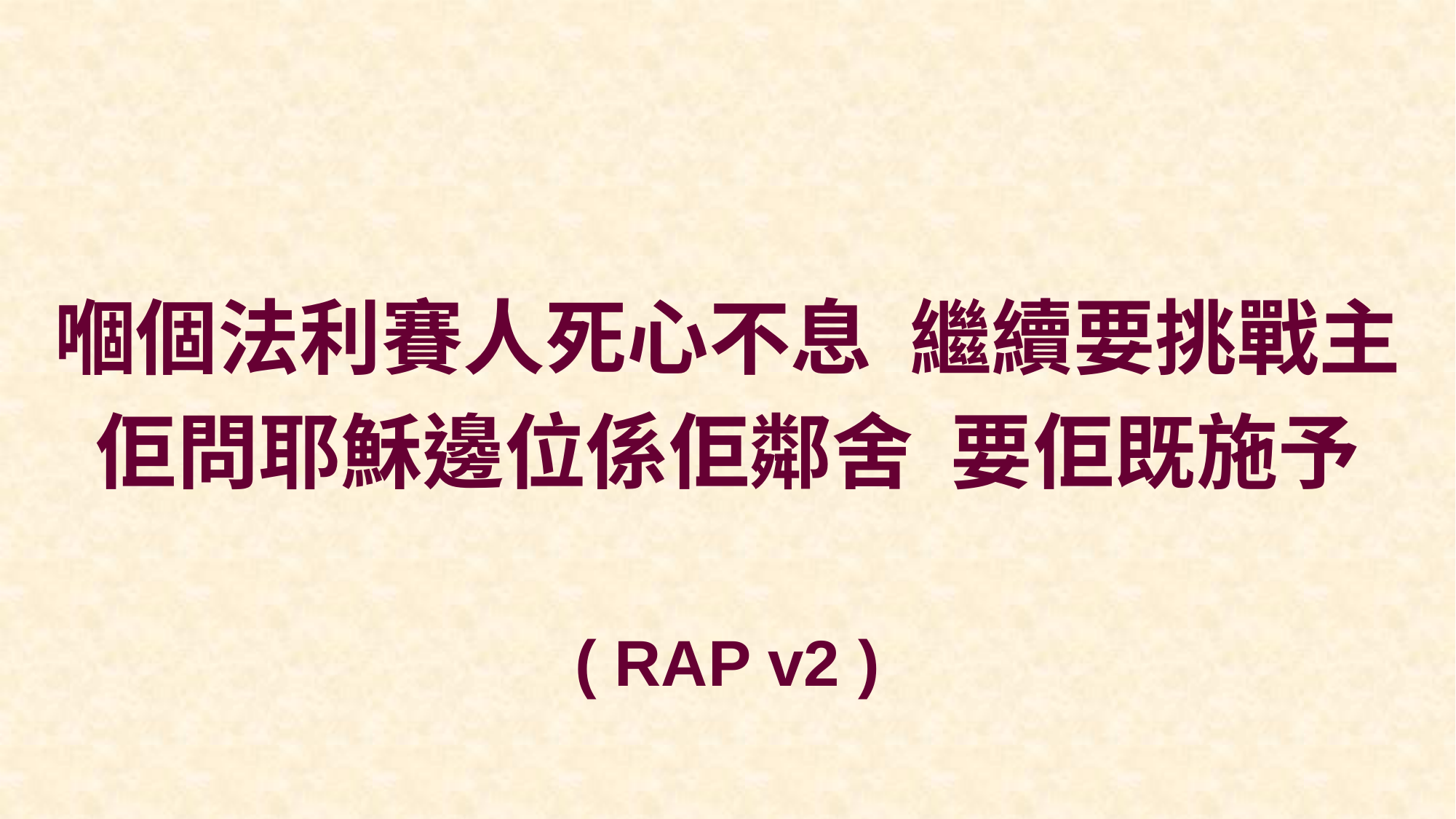

嗰個法利賽人死心不息  繼續要挑戰主
佢問耶穌邊位係佢鄰舍  要佢既施予
( RAP v2 )